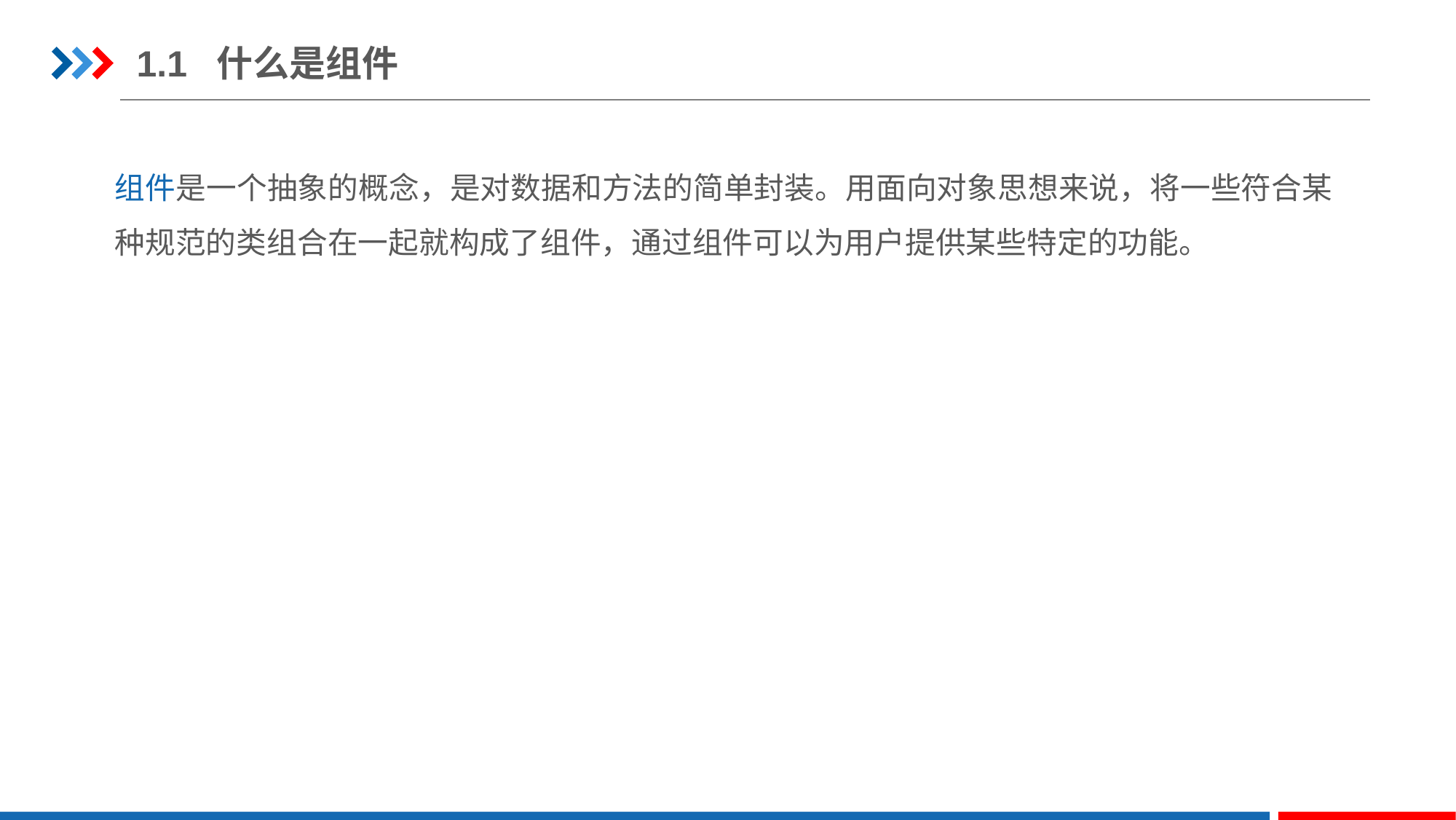

1.1  什么是组件
组件是一个抽象的概念，是对数据和方法的简单封装。用面向对象思想来说，将一些符合某种规范的类组合在一起就构成了组件，通过组件可以为用户提供某些特定的功能。